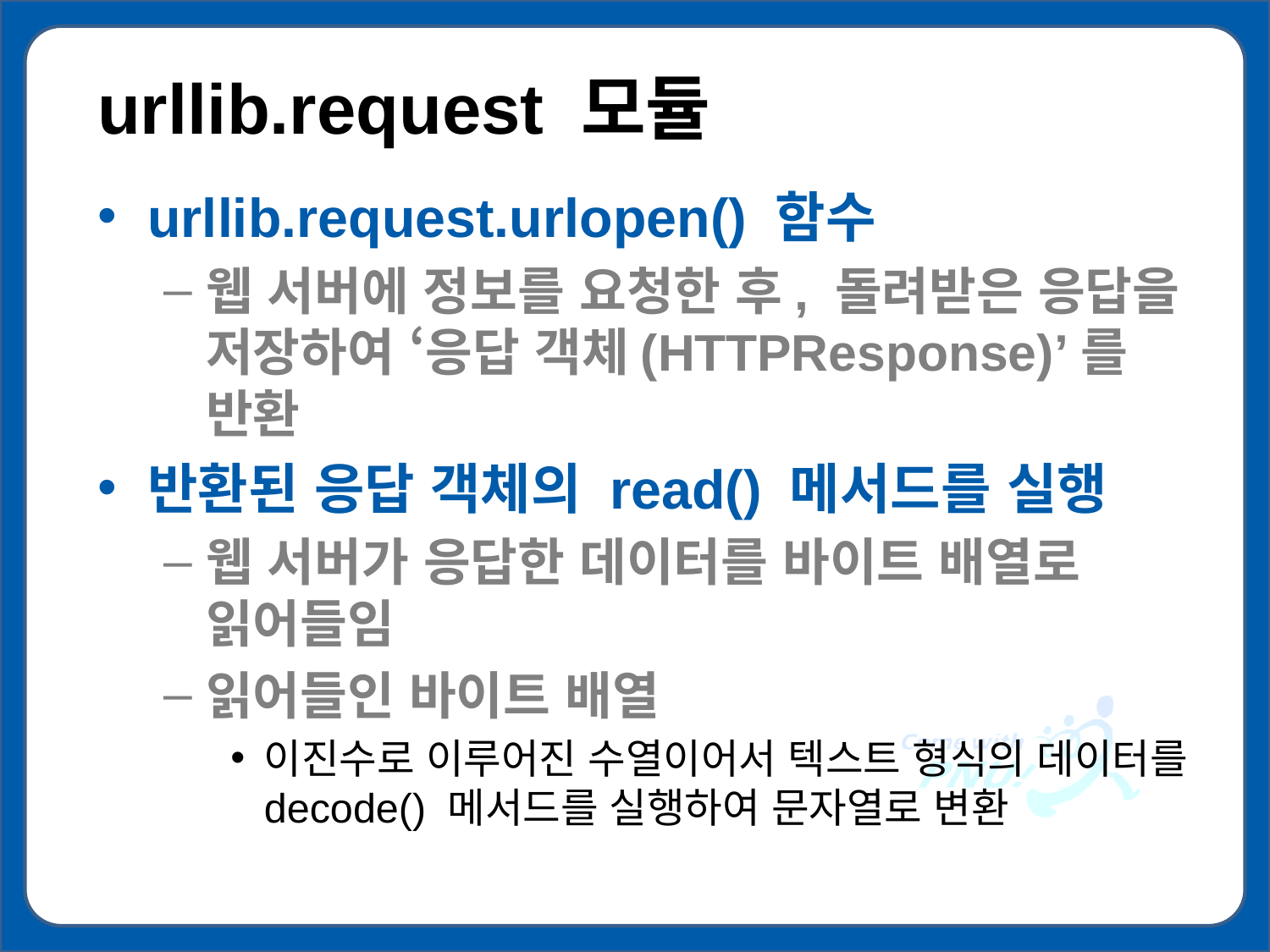

# urllib.request 모듈
urllib.request.urlopen() 함수
웹 서버에 정보를 요청한 후, 돌려받은 응답을 저장하여 ‘응답 객체(HTTPResponse)’를 반환
반환된 응답 객체의 read() 메서드를 실행
웹 서버가 응답한 데이터를 바이트 배열로 읽어들임
읽어들인 바이트 배열
이진수로 이루어진 수열이어서 텍스트 형식의 데이터를 decode() 메서드를 실행하여 문자열로 변환